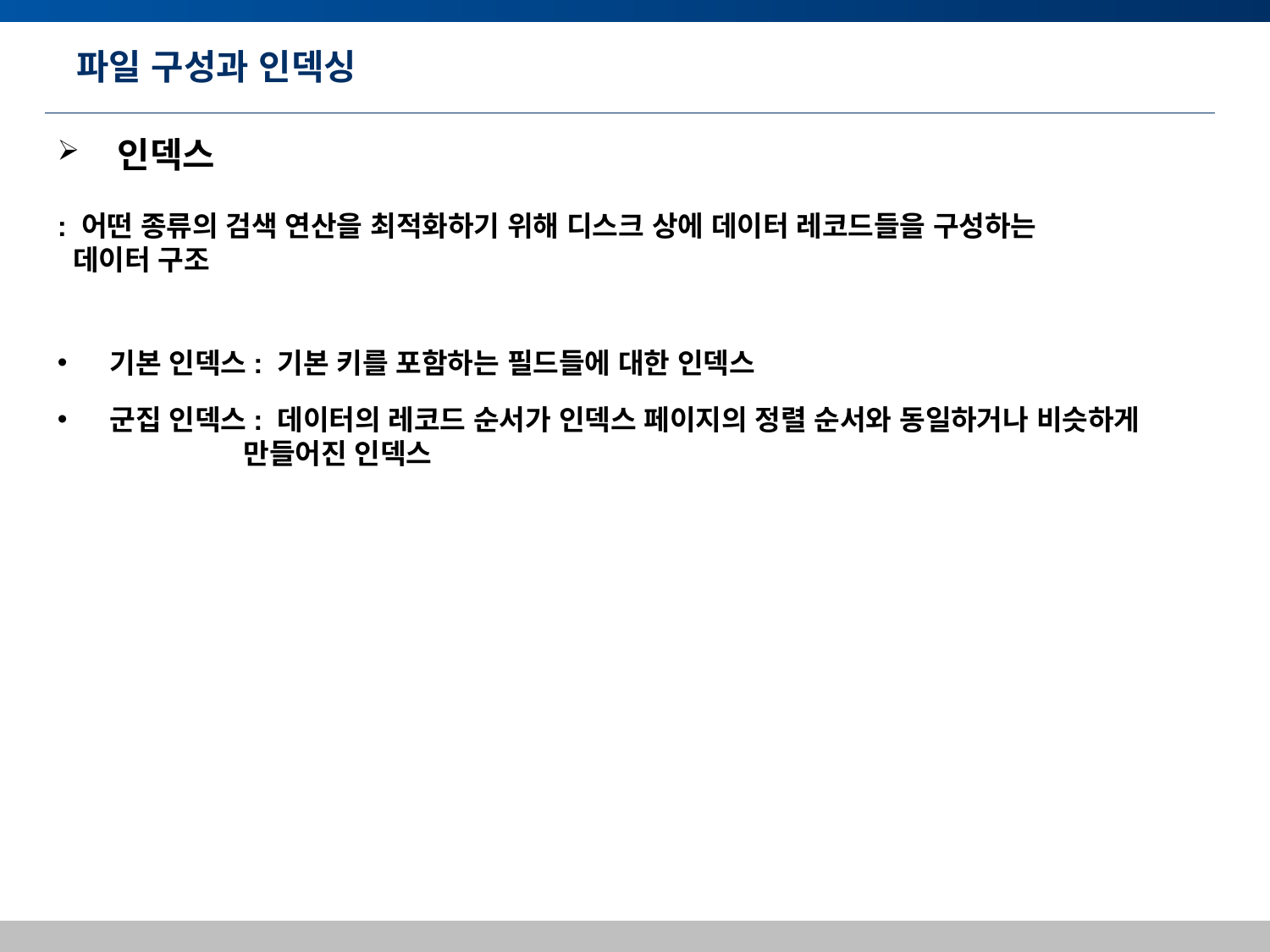

# 파일 구성과 인덱싱
   인덱스

: 어떤 종류의 검색 연산을 최적화하기 위해 디스크 상에 데이터 레코드들을 구성하는
  데이터 구조
  기본 인덱스: 기본 키를 포함하는 필드들에 대한 인덱스
  군집 인덱스: 데이터의 레코드 순서가 인덱스 페이지의 정렬 순서와 동일하거나 비슷하게
                    만들어진 인덱스